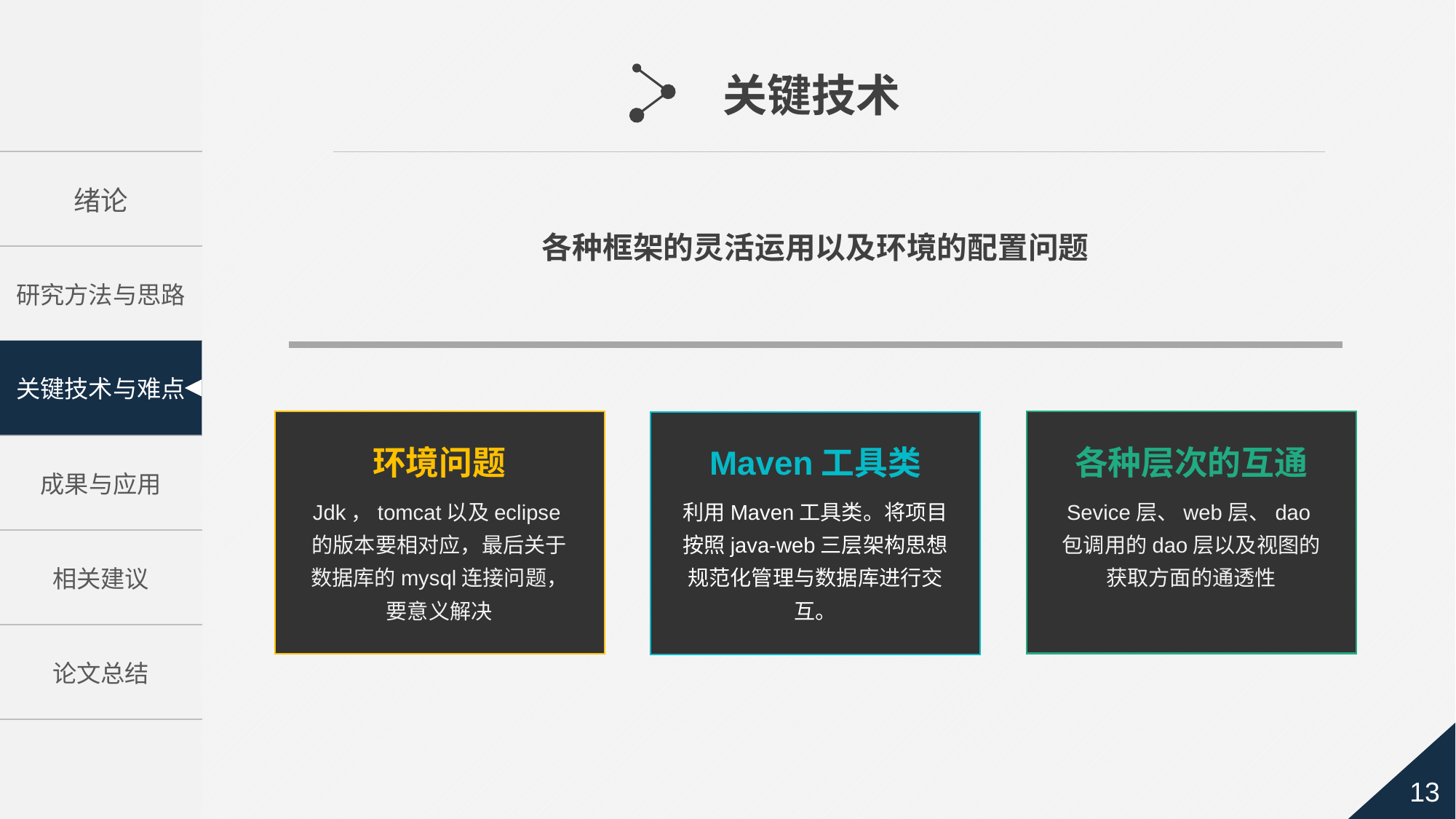

关键技术
各种框架的灵活运用以及环境的配置问题

环境问题
Maven工具类
各种层次的互通
Jdk，tomcat以及eclipse的版本要相对应，最后关于数据库的mysql连接问题，要意义解决
利用Maven工具类。将项目按照java-web三层架构思想规范化管理与数据库进行交互。
Sevice层、web层、dao包调用的dao层以及视图的获取方面的通透性